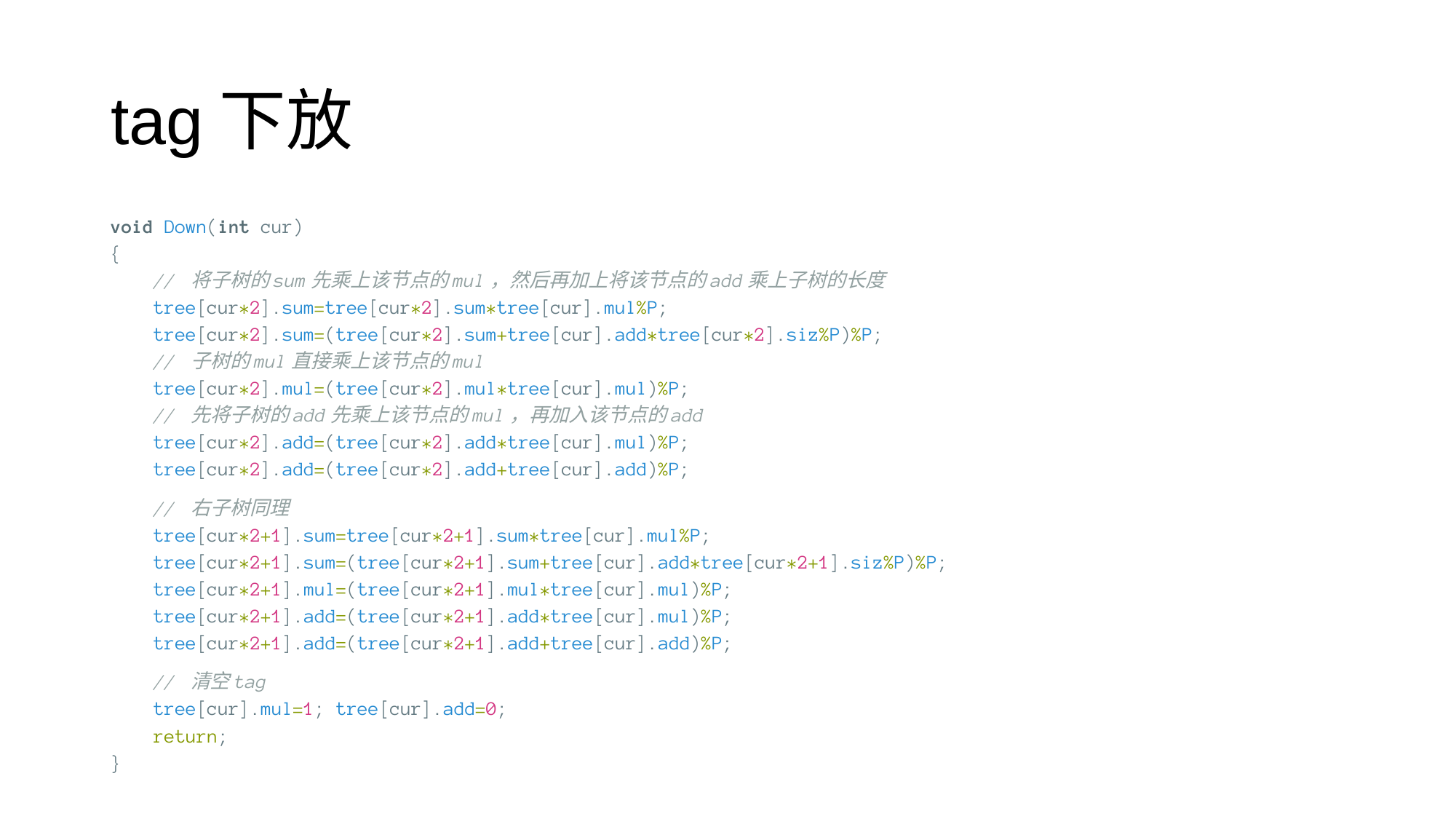

# tag下放
void Down(int cur)
{
    // 将子树的sum先乘上该节点的mul，然后再加上将该节点的add乘上子树的长度
    tree[cur*2].sum=tree[cur*2].sum*tree[cur].mul%P;
    tree[cur*2].sum=(tree[cur*2].sum+tree[cur].add*tree[cur*2].siz%P)%P;
    // 子树的mul直接乘上该节点的mul
    tree[cur*2].mul=(tree[cur*2].mul*tree[cur].mul)%P;
    // 先将子树的add先乘上该节点的mul，再加入该节点的add
    tree[cur*2].add=(tree[cur*2].add*tree[cur].mul)%P;
    tree[cur*2].add=(tree[cur*2].add+tree[cur].add)%P;
    // 右子树同理
    tree[cur*2+1].sum=tree[cur*2+1].sum*tree[cur].mul%P;
    tree[cur*2+1].sum=(tree[cur*2+1].sum+tree[cur].add*tree[cur*2+1].siz%P)%P;
    tree[cur*2+1].mul=(tree[cur*2+1].mul*tree[cur].mul)%P;
    tree[cur*2+1].add=(tree[cur*2+1].add*tree[cur].mul)%P;
    tree[cur*2+1].add=(tree[cur*2+1].add+tree[cur].add)%P;
    // 清空tag
    tree[cur].mul=1; tree[cur].add=0;
    return;
}